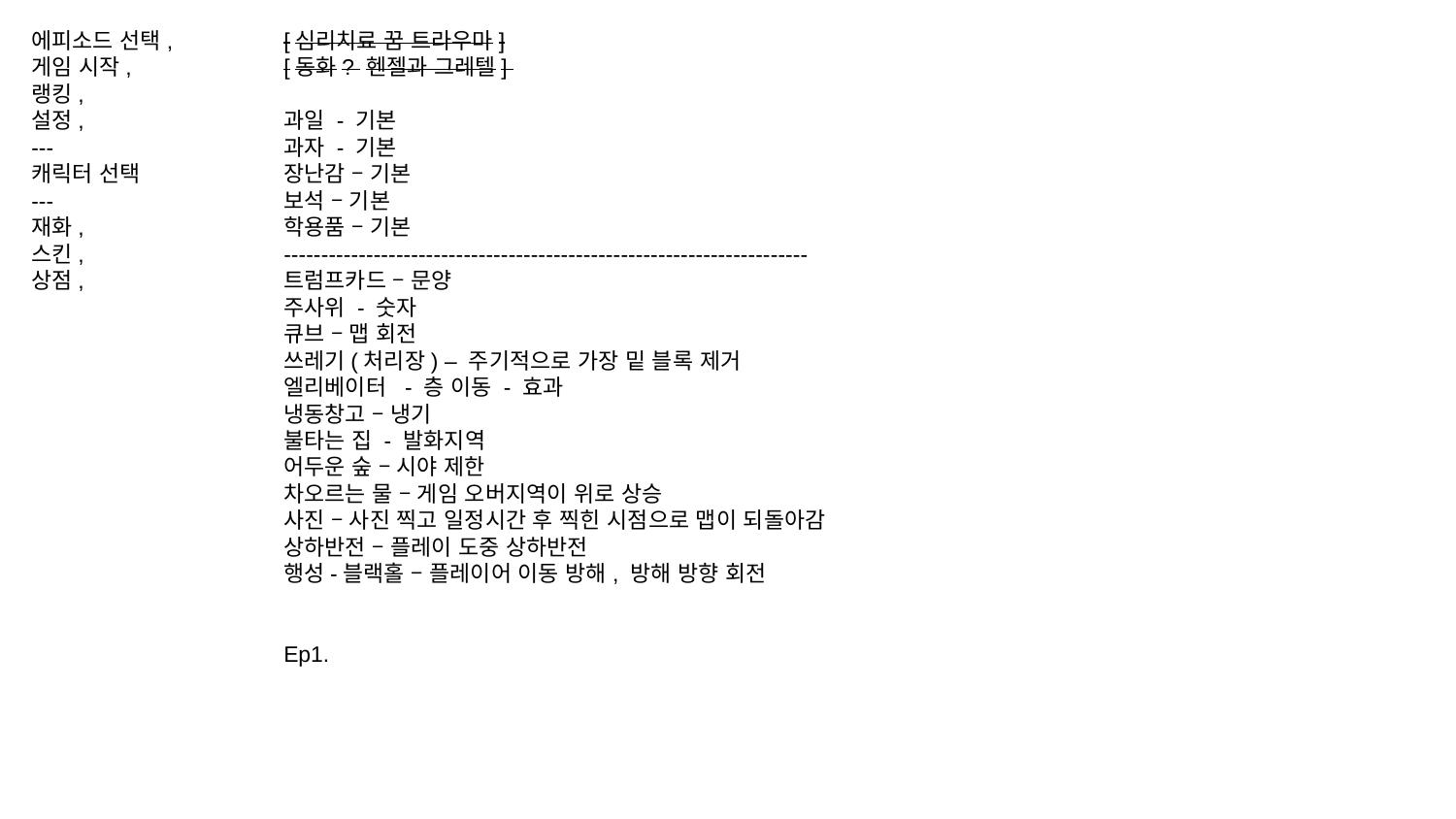

에피소드 선택,
게임 시작,
랭킹,
설정,
---
캐릭터 선택
---
재화,
스킨,
상점,

[심리치료 꿈 트라우마]
[동화? 헨젤과 그레텔]

과일 - 기본
과자 - 기본
장난감 – 기본
보석 – 기본
학용품 – 기본
----------------------------------------------------------------------
트럼프카드 – 문양
주사위 - 숫자
큐브 – 맵 회전
쓰레기(처리장) – 주기적으로 가장 밑 블록 제거
엘리베이터  - 층 이동 - 효과
냉동창고 – 냉기
불타는 집 - 발화지역
어두운 숲 – 시야 제한
차오르는 물 – 게임 오버지역이 위로 상승
사진 – 사진 찍고 일정시간 후 찍힌 시점으로 맵이 되돌아감
상하반전 – 플레이 도중 상하반전
행성-블랙홀 – 플레이어 이동 방해, 방해 방향 회전

Ep1.